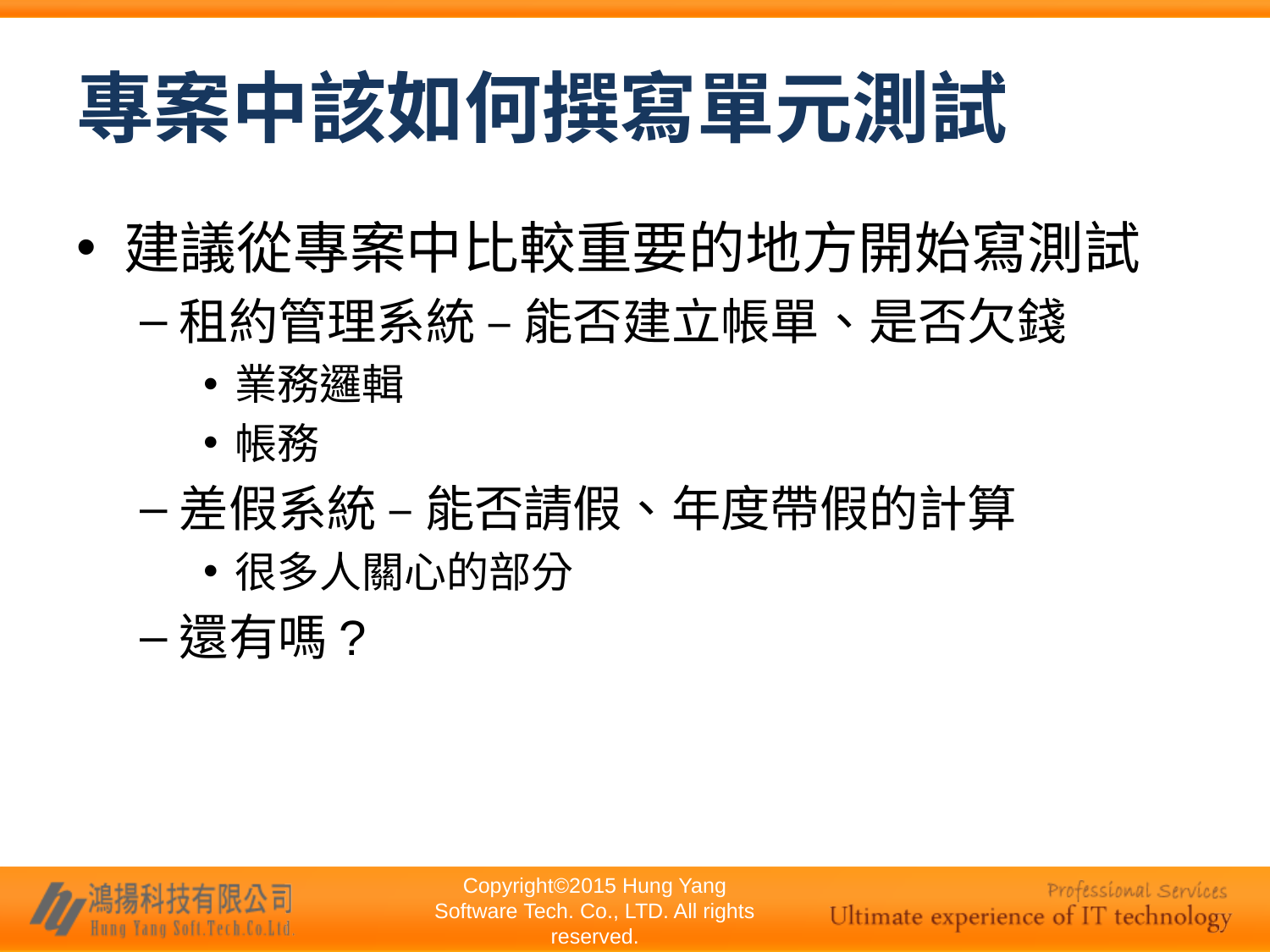

# 專案中該如何撰寫單元測試
建議從專案中比較重要的地方開始寫測試
租約管理系統 – 能否建立帳單、是否欠錢
業務邏輯
帳務
差假系統 – 能否請假、年度帶假的計算
很多人關心的部分
還有嗎?